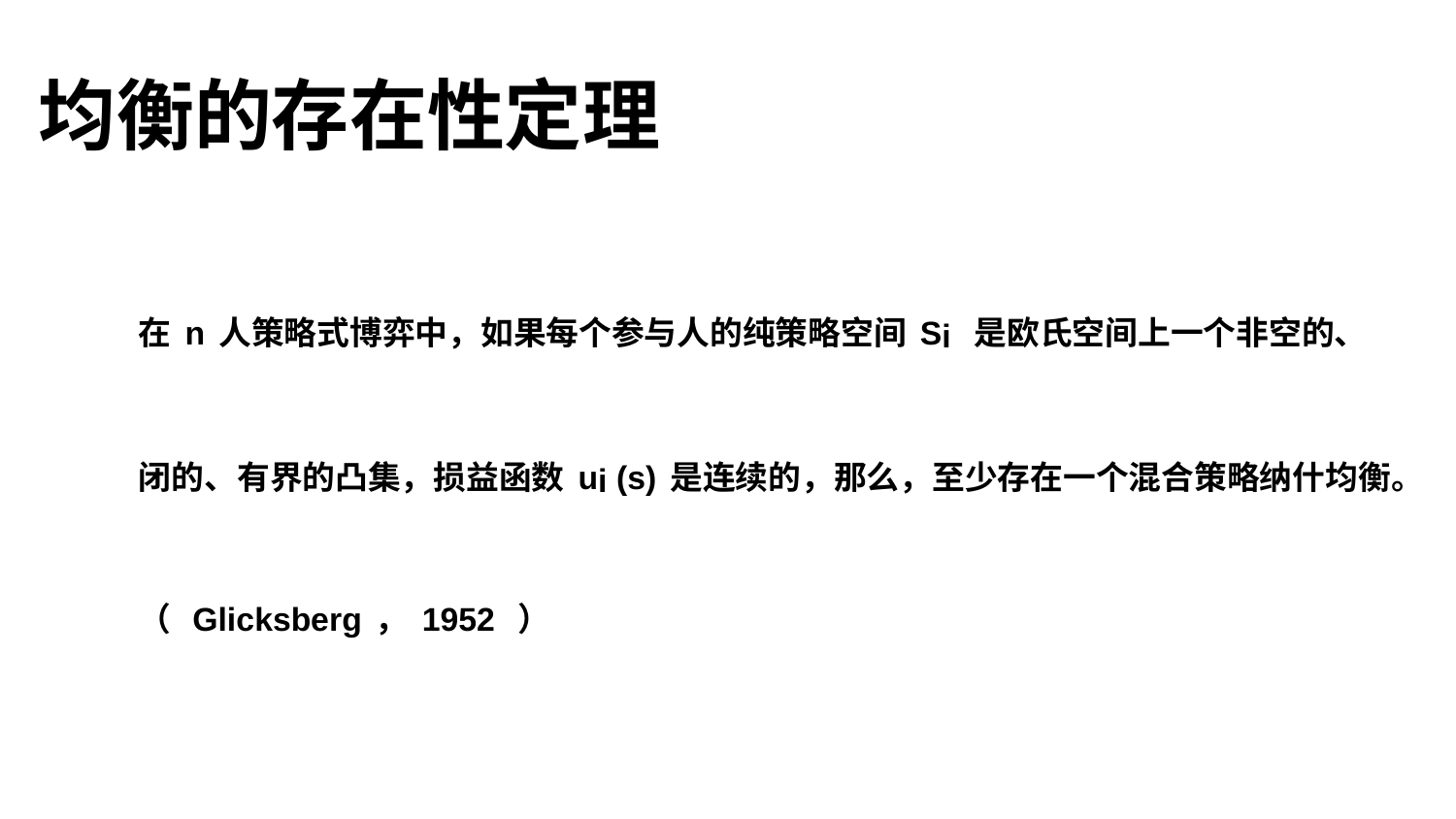

均衡的存在性定理
在n人策略式博弈中，如果每个参与人的纯策略空间Si 是欧氏空间上一个非空的、闭的、有界的凸集，损益函数ui (s)是连续的，那么，至少存在一个混合策略纳什均衡。（ Glicksberg，1952 ）